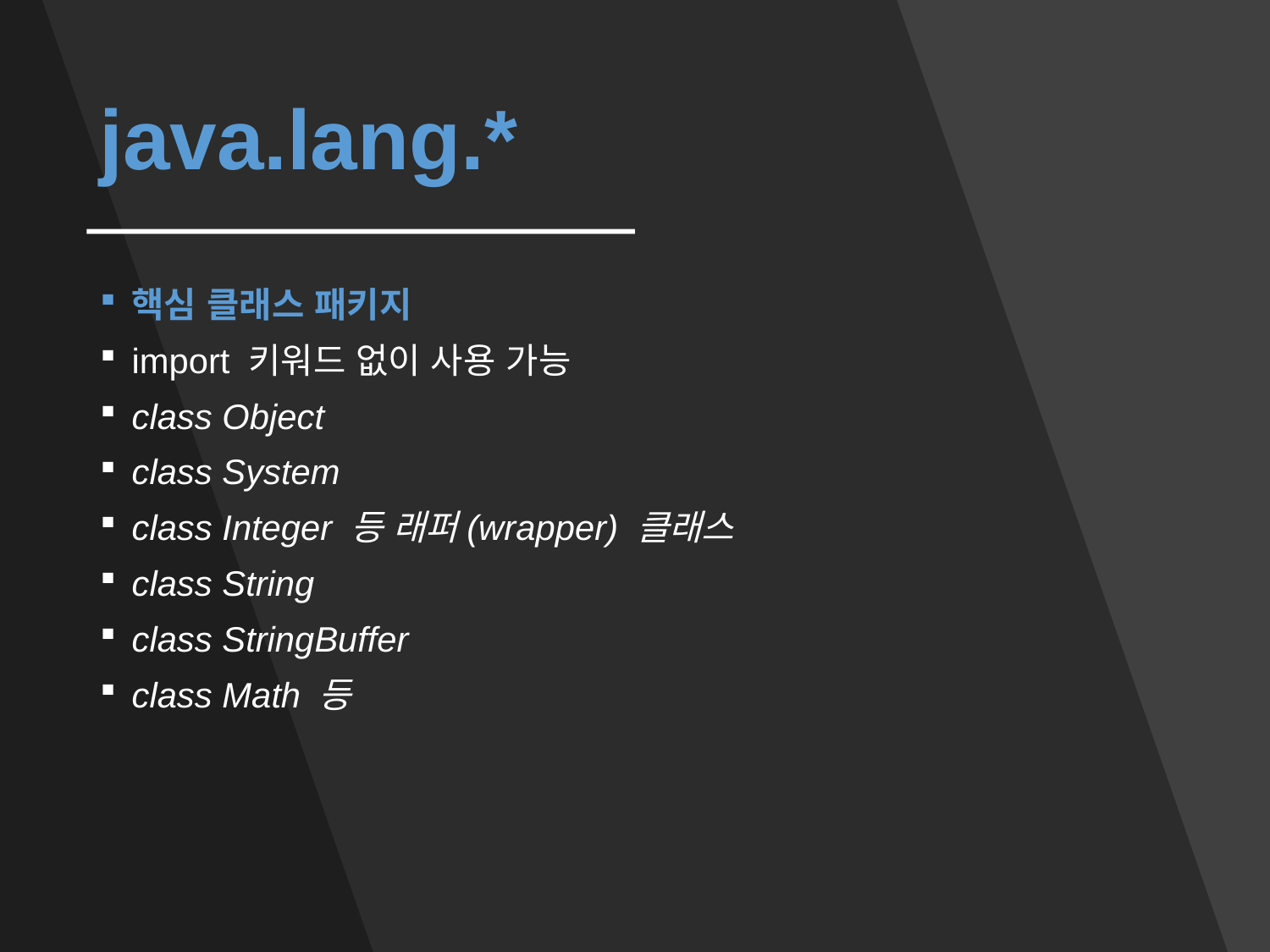

# java.lang.*

핵심 클래스 패키지
import 키워드 없이 사용 가능
class Object
class System
class Integer 등 래퍼(wrapper) 클래스
class String
class StringBuffer
class Math 등